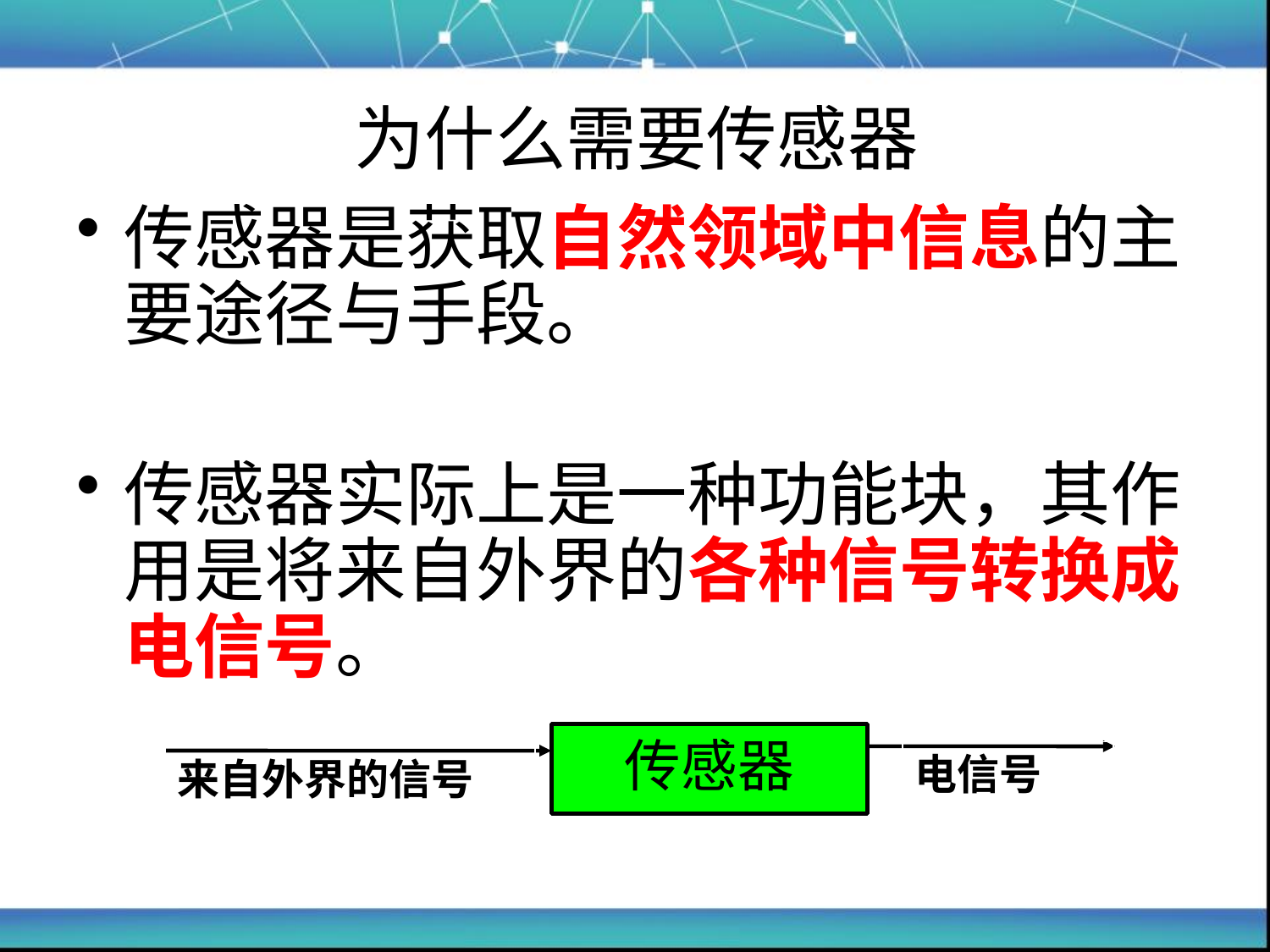

# 为什么需要传感器
传感器是获取自然领域中信息的主要途径与手段。

传感器实际上是一种功能块，其作用是将来自外界的各种信号转换成电信号。
传感器
电信号
来自外界的信号

7